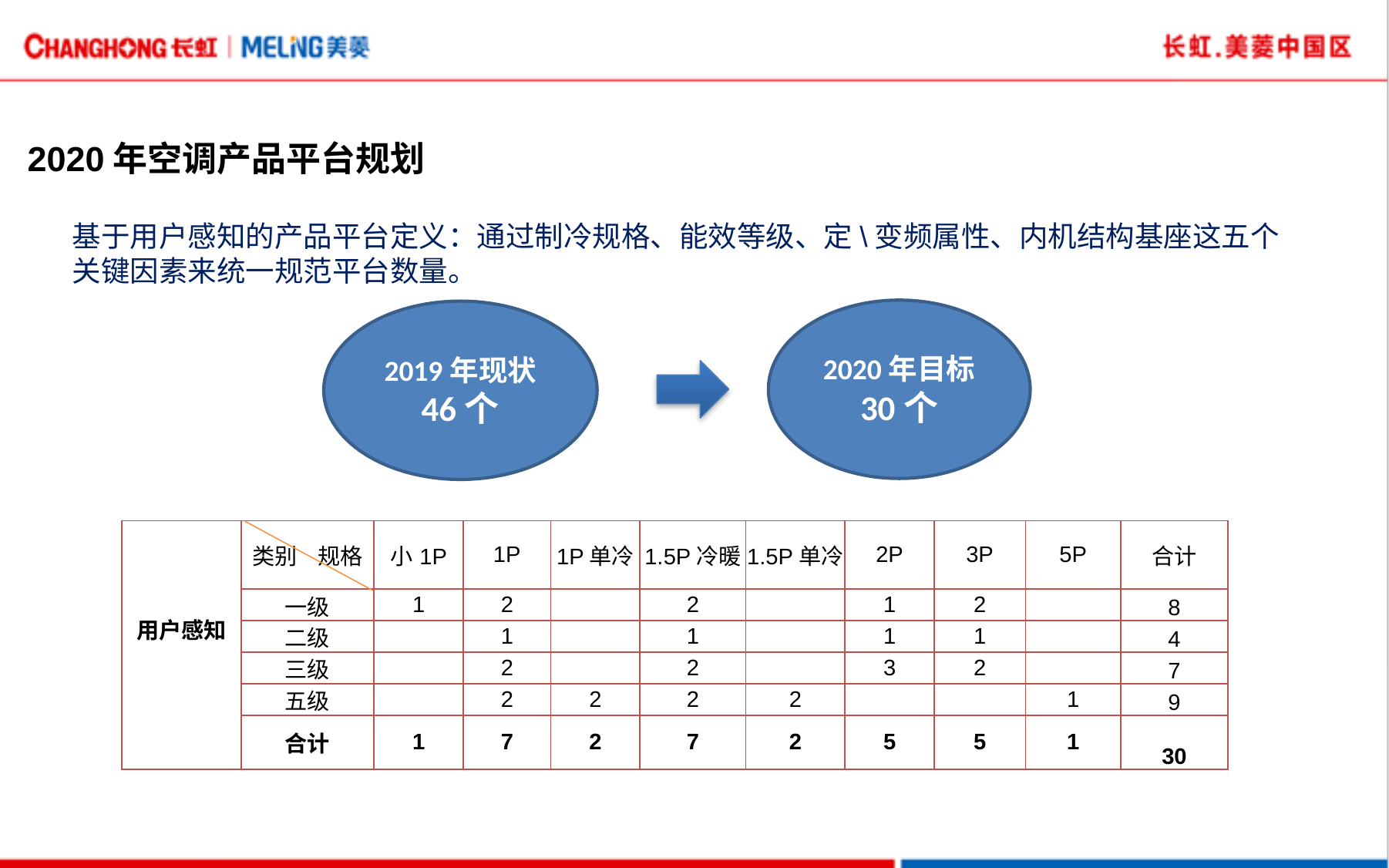

2020年空调产品平台规划
基于用户感知的产品平台定义：通过制冷规格、能效等级、定\变频属性、内机结构基座这五个关键因素来统一规范平台数量。
2020年目标
30个
2019年现状
46个

| 用户感知 | 类别 规格 | 小1P | 1P | 1P单冷 | 1.5P冷暖 | 1.5P单冷 | 2P | 3P | 5P | 合计 |
| --- | --- | --- | --- | --- | --- | --- | --- | --- | --- | --- |
|  | 一级 | 1 | 2 |  | 2 |  | 1 | 2 |  | 8 |
|  | 二级 |  | 1 |  | 1 |  | 1 | 1 |  | 4 |
|  | 三级 |  | 2 |  | 2 |  | 3 | 2 |  | 7 |
|  | 五级 |  | 2 | 2 | 2 | 2 |  |  | 1 | 9 |
|  | 合计 | 1 | 7 | 2 | 7 | 2 | 5 | 5 | 1 | 30 |